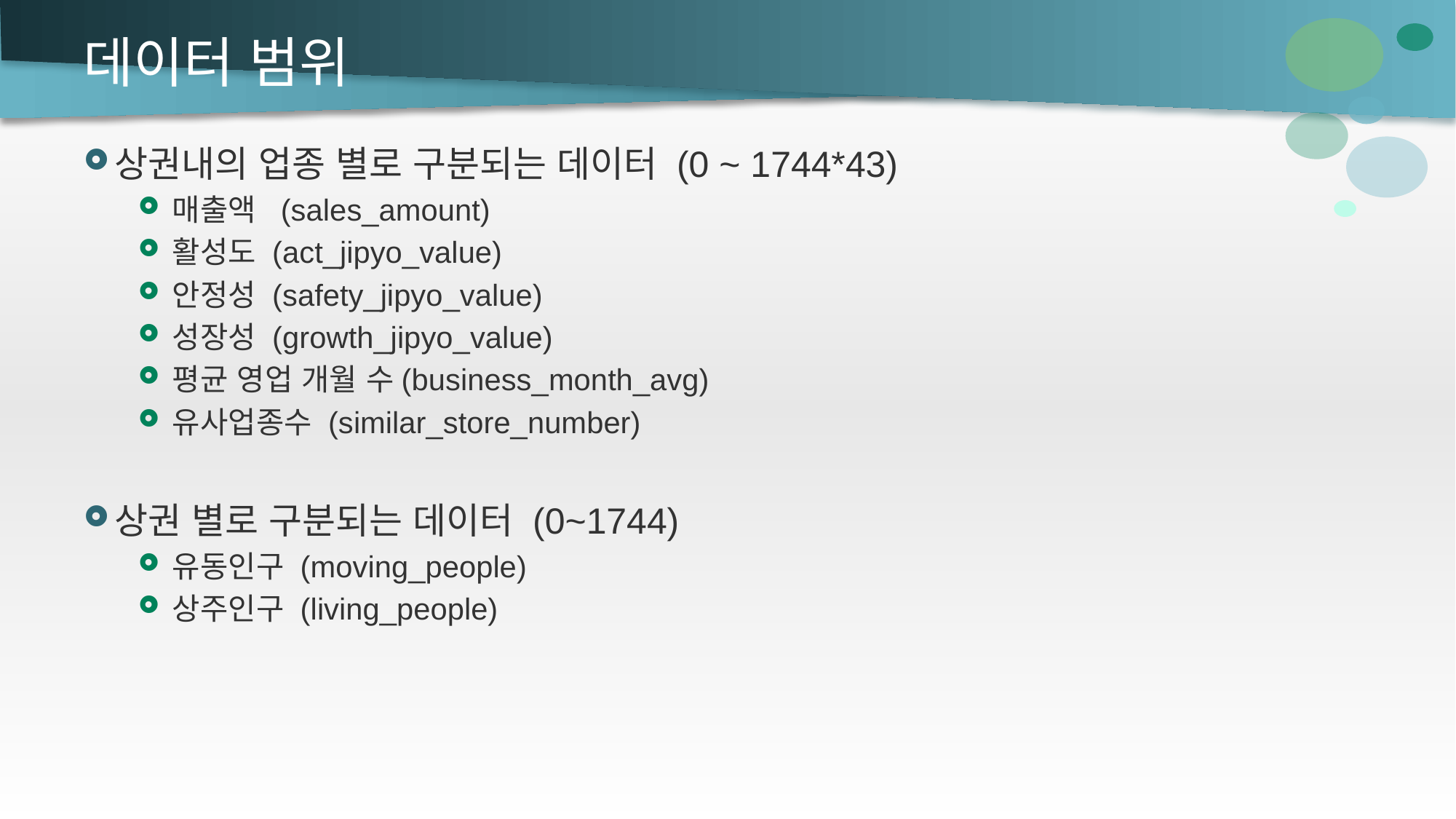

# 데이터 범위
상권내의 업종 별로 구분되는 데이터 (0 ~ 1744*43)
매출액  (sales_amount)
활성도 (act_jipyo_value)
안정성 (safety_jipyo_value)
성장성 (growth_jipyo_value)
평균 영업 개월 수(business_month_avg)
유사업종수 (similar_store_number)

상권 별로 구분되는 데이터 (0~1744)
유동인구 (moving_people)
상주인구 (living_people)